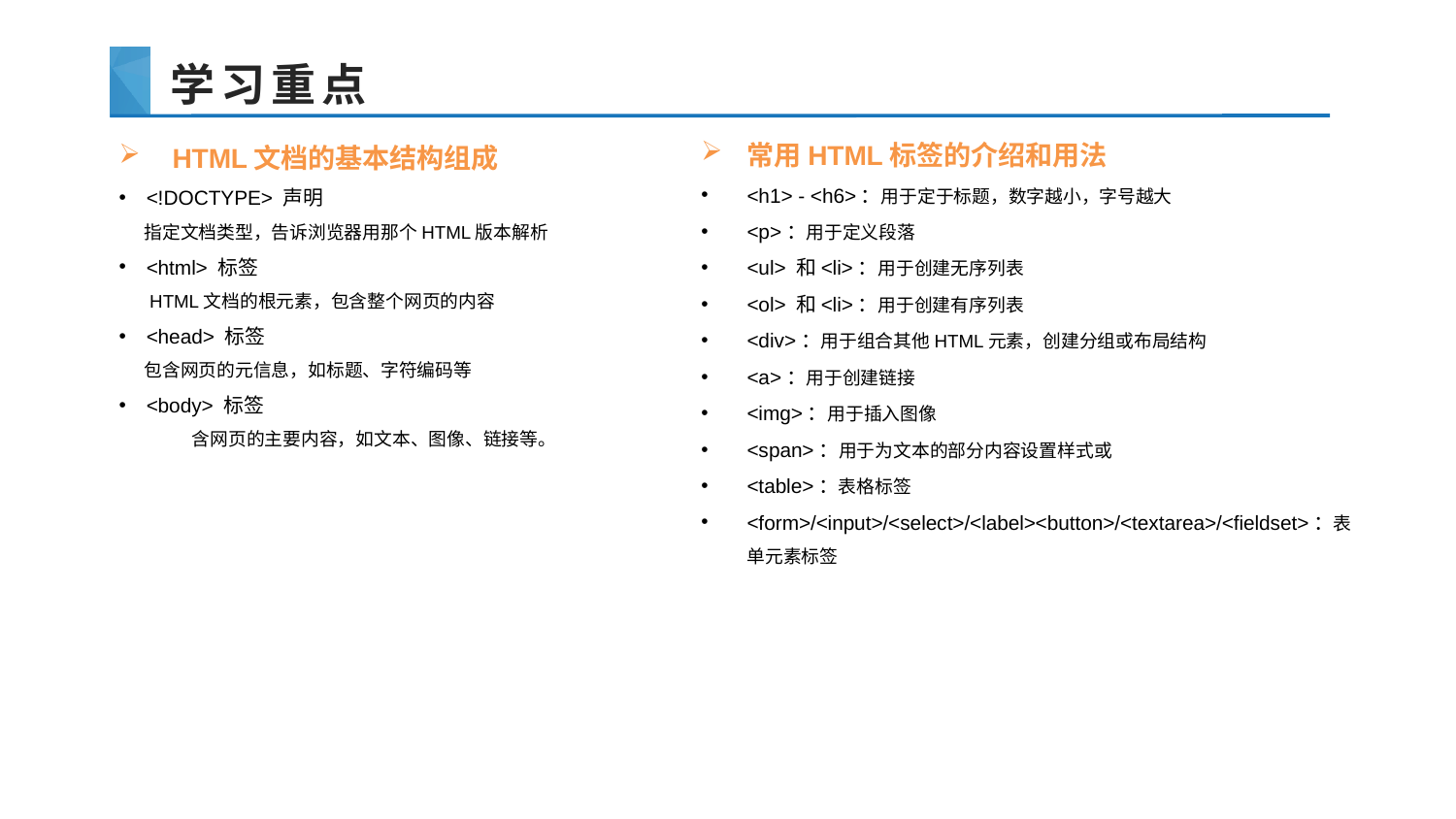

# 学习重点
常用HTML标签的介绍和用法
<h1> - <h6>：用于定于标题，数字越小，字号越大
<p>：用于定义段落
<ul> 和<li>：用于创建无序列表
<ol> 和<li>：用于创建有序列表
<div>：用于组合其他HTML元素，创建分组或布局结构
<a>：用于创建链接
<img>：用于插入图像
<span>：用于为文本的部分内容设置样式或
<table>：表格标签
<form>/<input>/<select>/<label><button>/<textarea>/<fieldset>：表单元素标签
 HTML文档的基本结构组成
<!DOCTYPE> 声明
     指定文档类型，告诉浏览器用那个HTML版本解析
<html> 标签
      HTML文档的根元素，包含整个网页的内容
<head> 标签
     包含网页的元信息，如标题、字符编码等
<body> 标签
含网页的主要内容，如文本、图像、链接等。